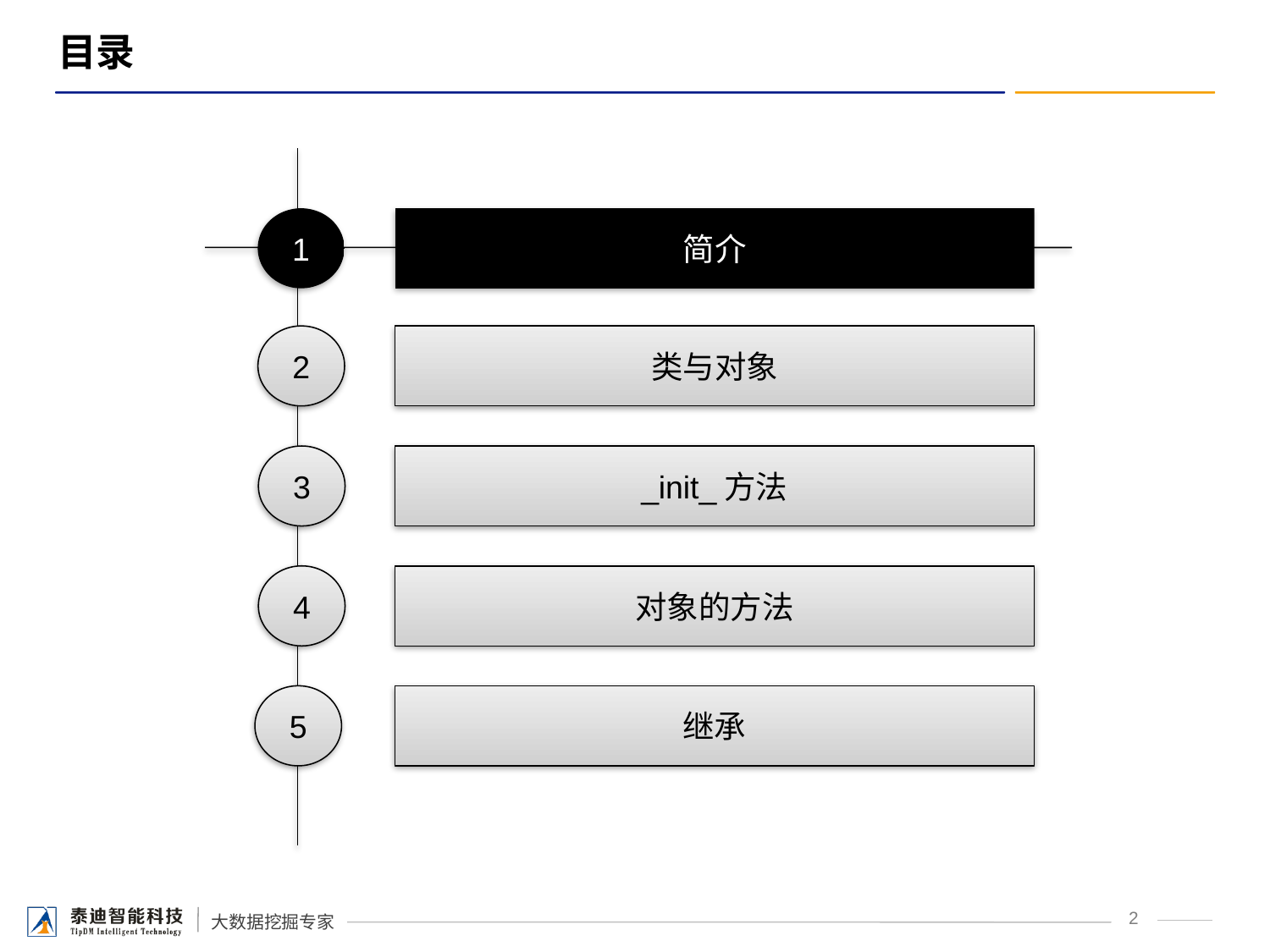

# 目录
1
简介

2
类与对象
3
_init_方法
4
对象的方法
5
继承